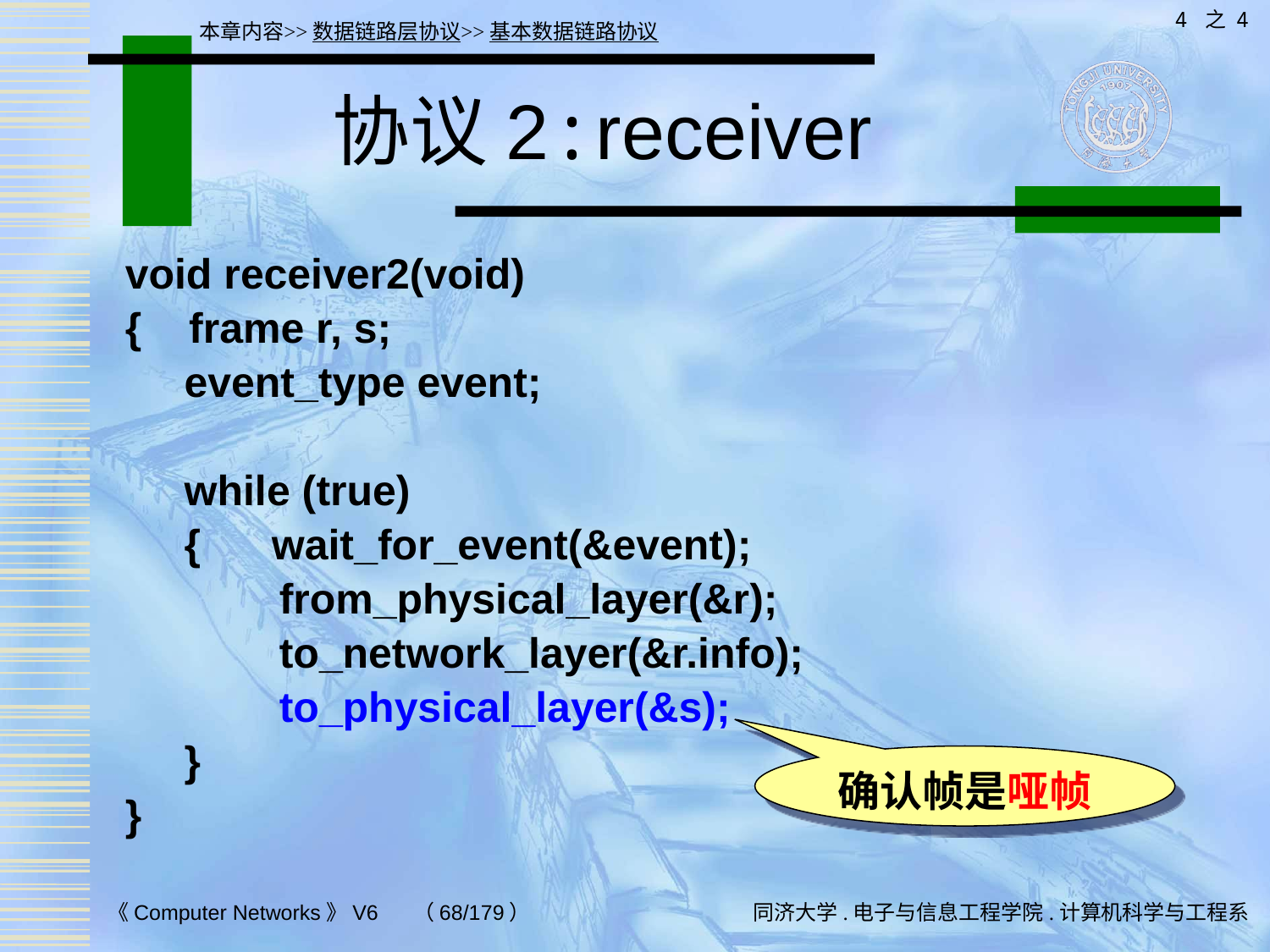

4 之 4
本章内容>>数据链路层协议>>基本数据链路协议
# 协议2:receiver
void receiver2(void)
{    frame r, s;
     event_type event;

     while (true)
     {      wait_for_event(&event);
             from_physical_layer(&r);
             to_network_layer(&r.info);
             to_physical_layer(&s);
     }
}
确认帧是哑帧